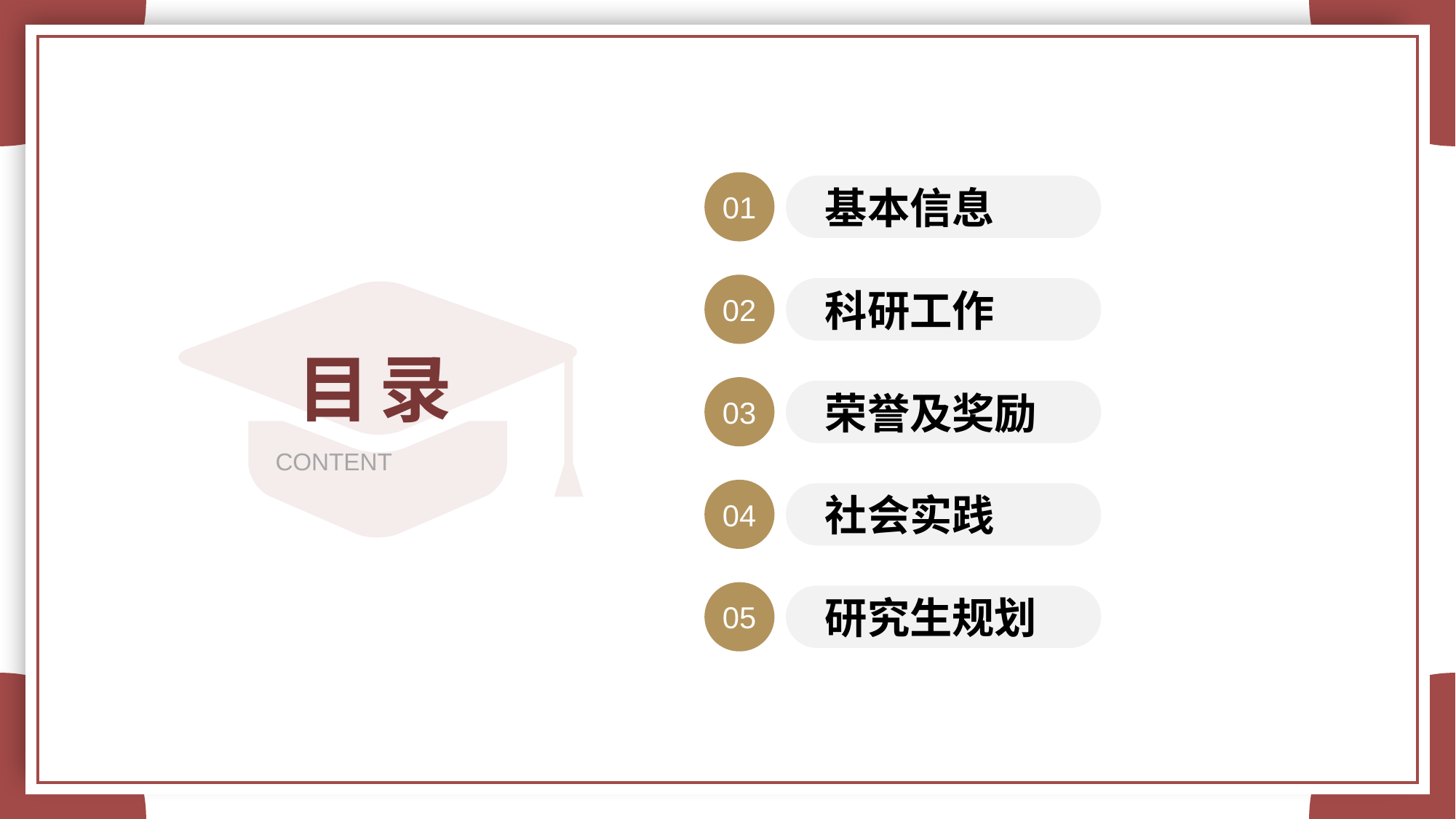

01
基本信息
02
科研工作
03
荣誉及奖励
04
社会实践

目录
CONTENT
05
研究生规划